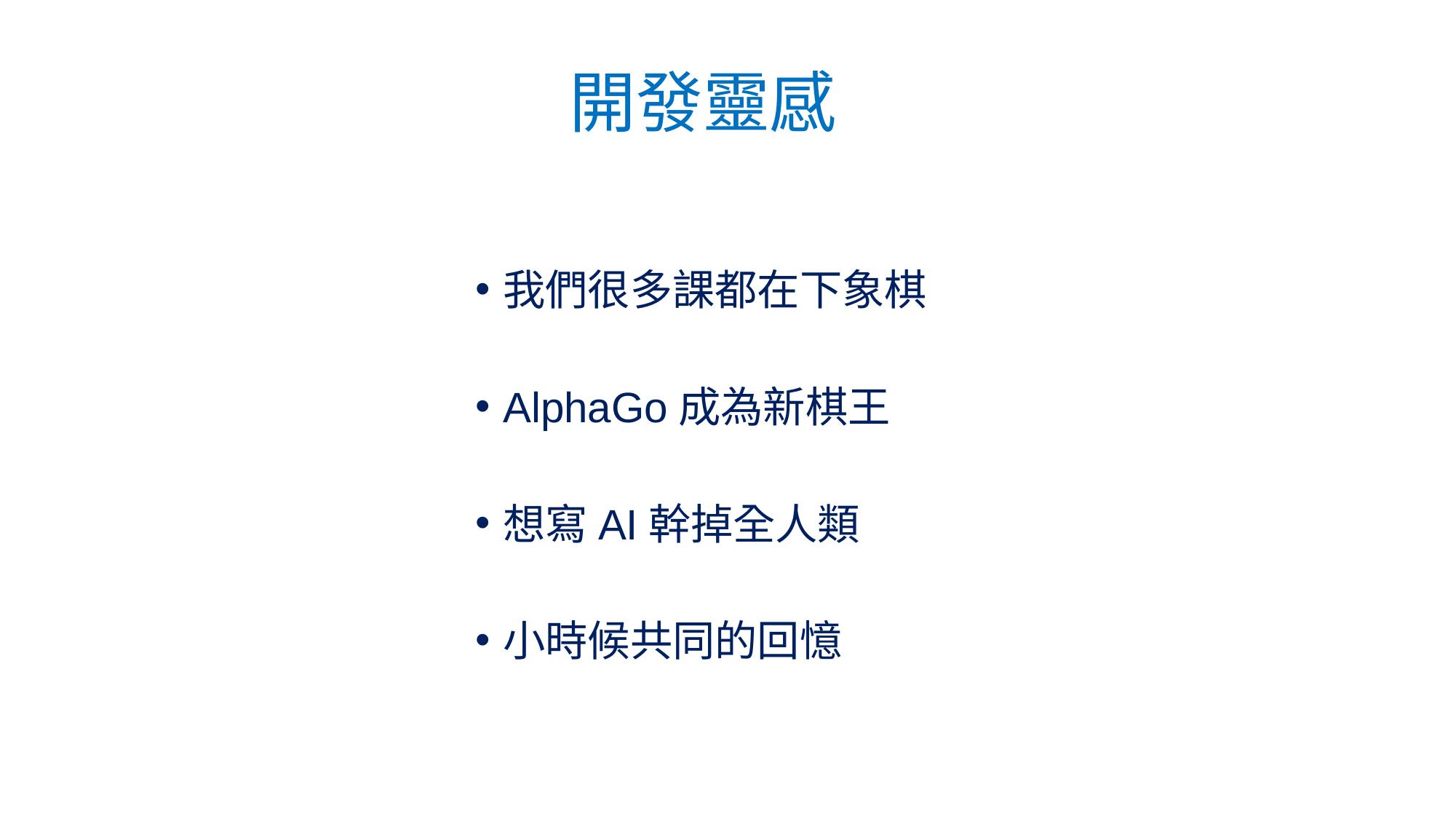

# 開發靈感
我們很多課都在下象棋
AlphaGo成為新棋王
想寫AI幹掉全人類
小時候共同的回憶